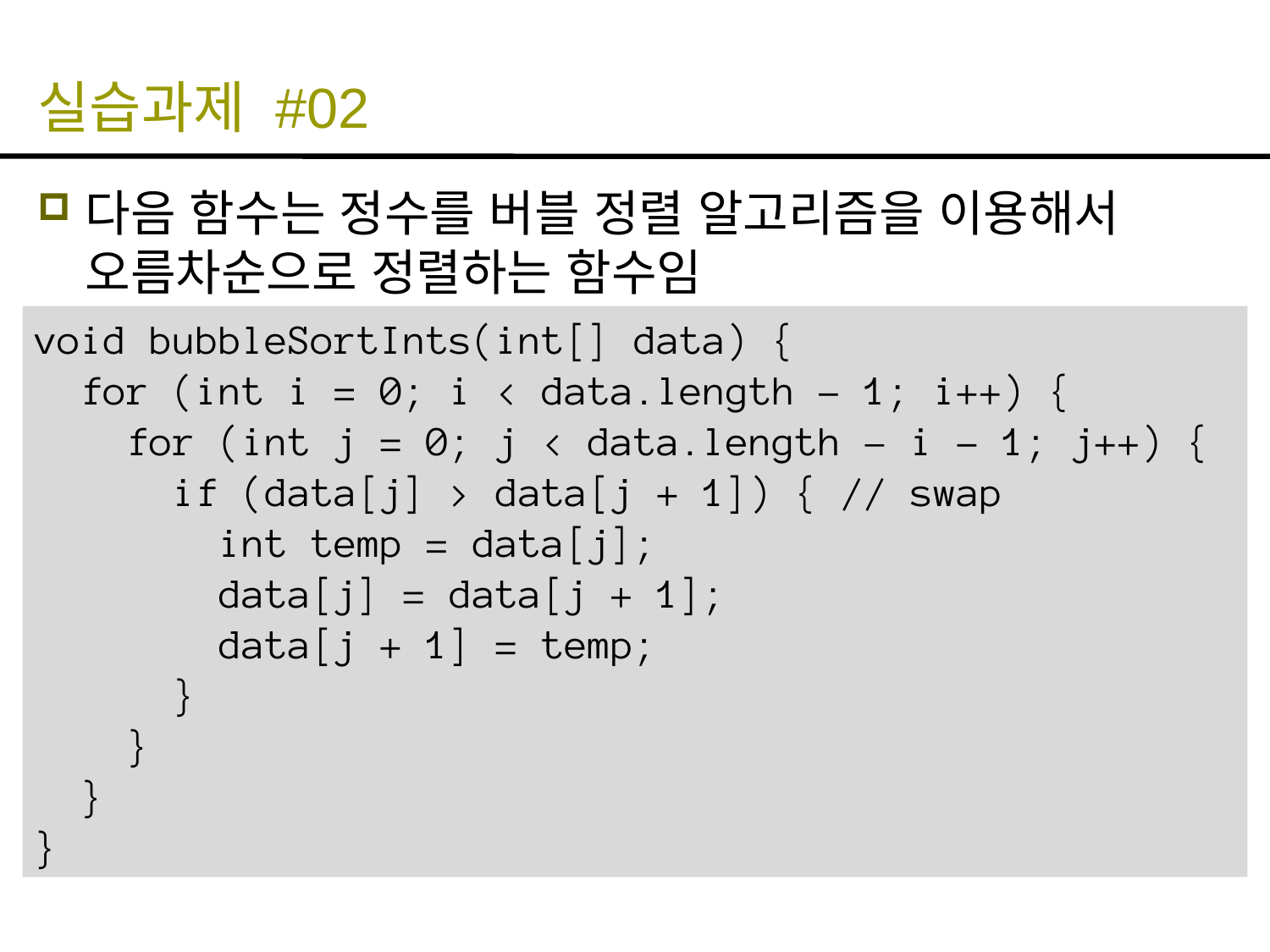

# 실습과제 #02
다음 함수는 정수를 버블 정렬 알고리즘을 이용해서 오름차순으로 정렬하는 함수임
void bubbleSortInts(int[] data) {
  for (int i = 0; i < data.length - 1; i++) {
    for (int j = 0; j < data.length – i - 1; j++) {
      if (data[j] > data[j + 1]) { // swap
        int temp = data[j];
        data[j] = data[j + 1];
        data[j + 1] = temp;
      }
    }
  }
}